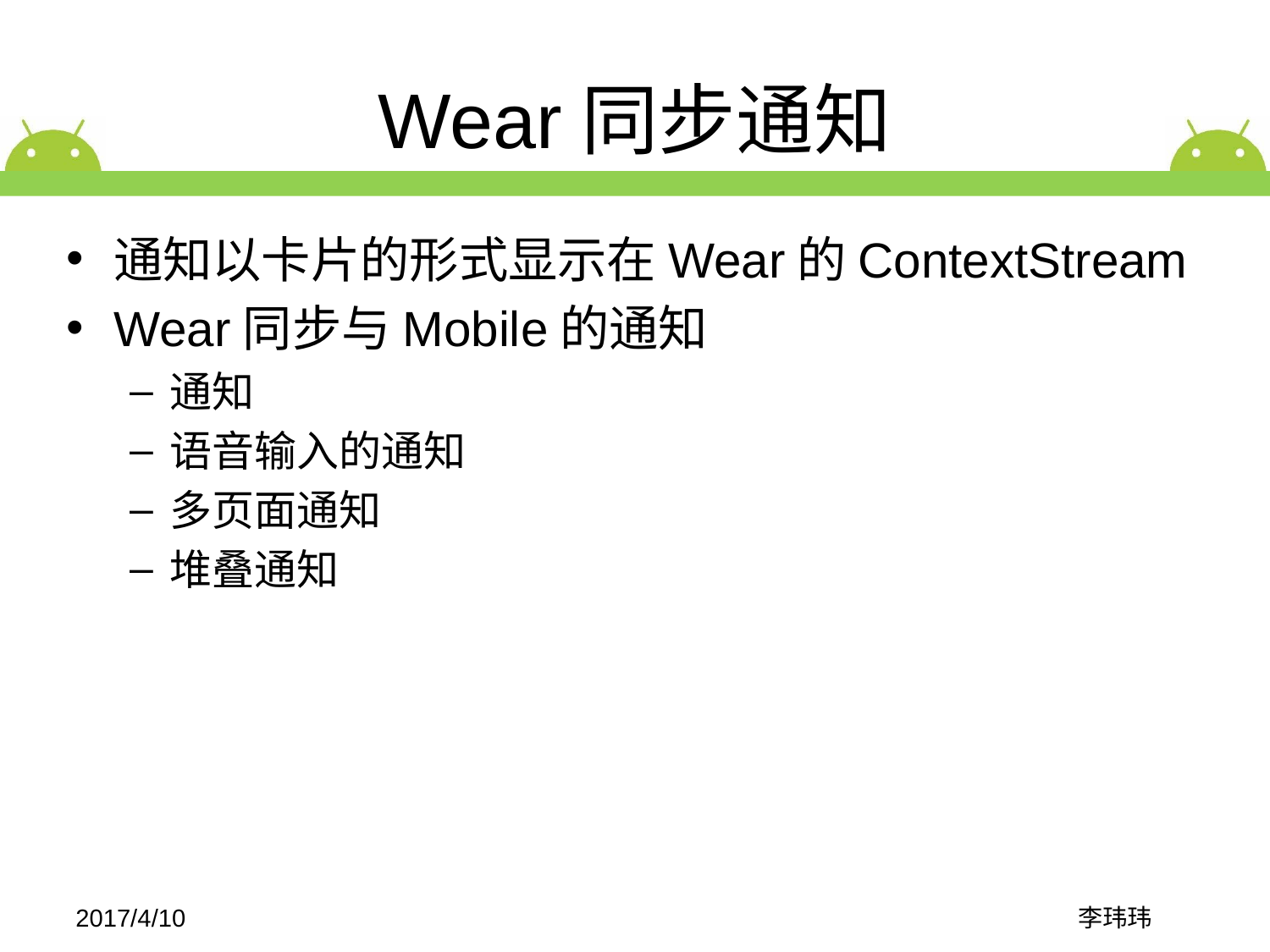

# Wear同步通知
通知以卡片的形式显示在Wear的ContextStream
Wear同步与Mobile的通知
通知
语音输入的通知
多页面通知
堆叠通知